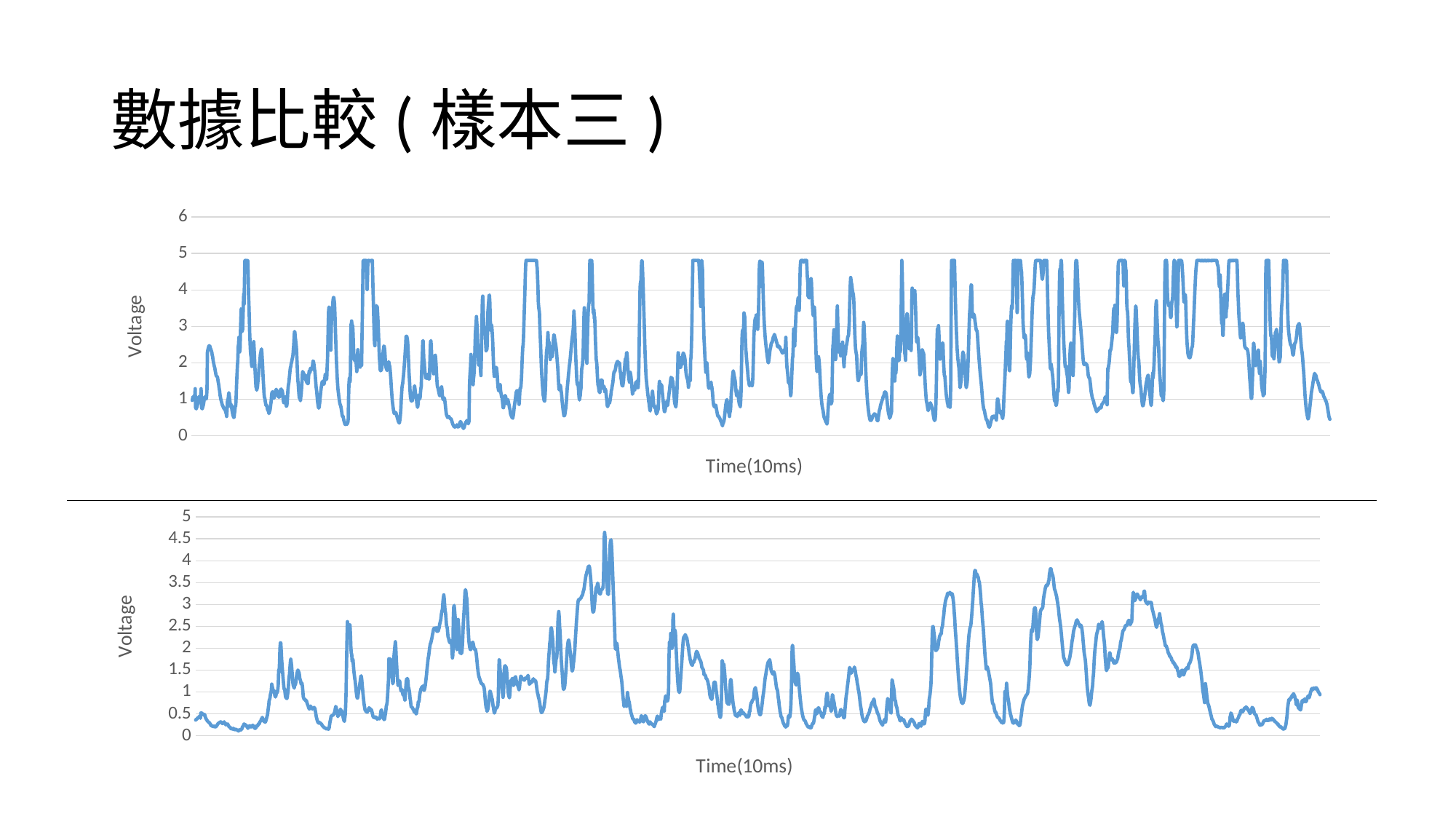

# 數據比較(樣本三)

### Chart

| Category | 數列 1 | 數列 2 | 數列 3 |
|---|---|---|---|
| 類別 1 | None | None | None |
| 類別 2 | 0.97 | None | None |
| 類別 3 | 1.02 | None | None |
| 類別 4 | 1.07 | None | None |

### Chart

| Category | 數列 1 | 數列 2 | 數列 3 |
|---|---|---|---|
| 類別 1 | 0.36 | None | None |
| 類別 2 | 0.37 | None | None |
| 類別 3 | 0.38 | None | None |
| 類別 4 | 0.38 | None | None |